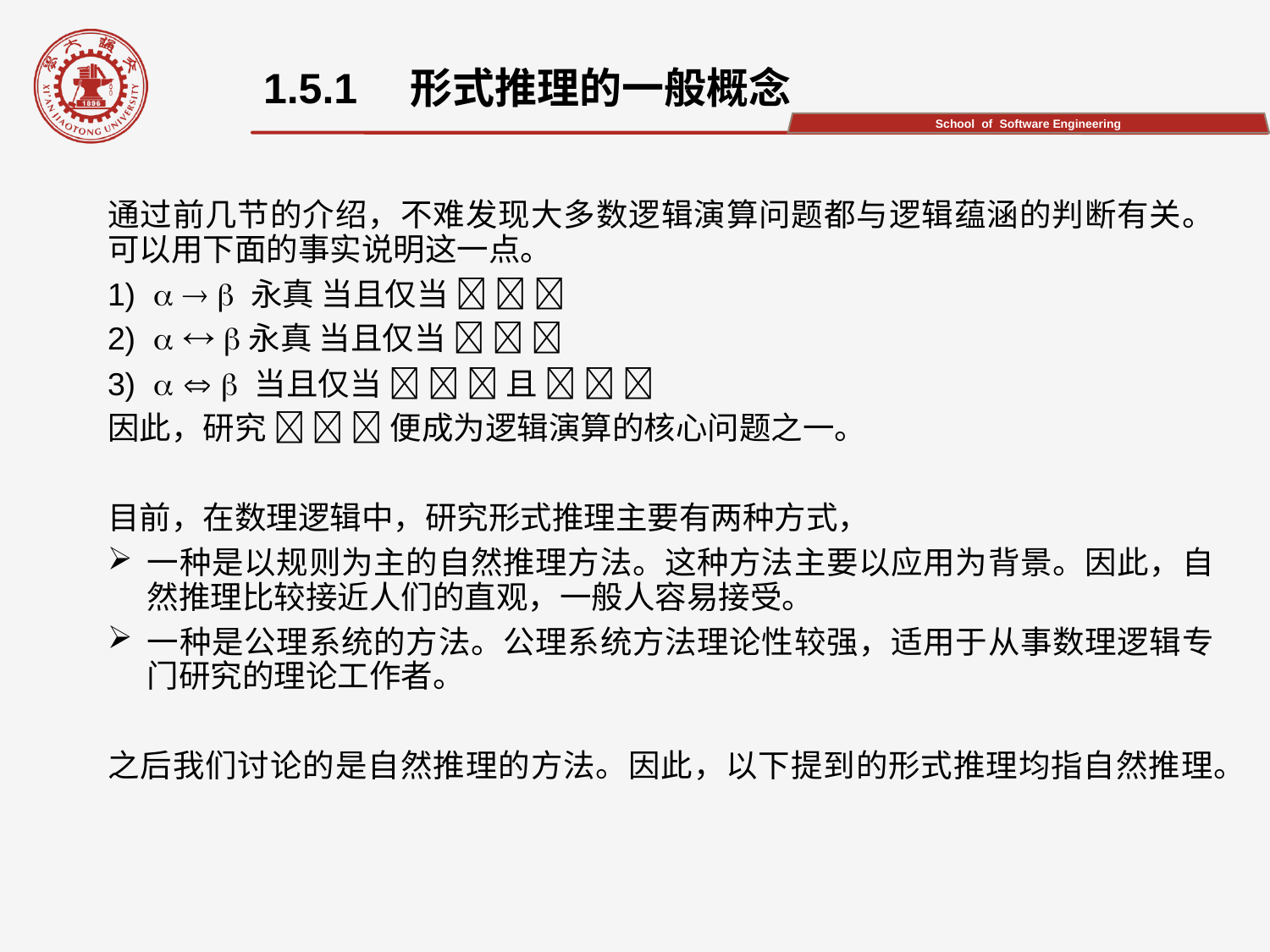

1.5.1　形式推理的一般概念
通过前几节的介绍，不难发现大多数逻辑演算问题都与逻辑蕴涵的判断有关。可以用下面的事实说明这一点。
1)  α → β 永真 当且仅当 α ⇒ β
2)  α ↔ β永真 当且仅当 α ⇔ β
3)  α ⇔ β 当且仅当 α ⇒ β 且 β ⇒ α
因此，研究 α ⇒ β 便成为逻辑演算的核心问题之一。

目前，在数理逻辑中，研究形式推理主要有两种方式，
一种是以规则为主的自然推理方法。这种方法主要以应用为背景。因此，自然推理比较接近人们的直观，一般人容易接受。
一种是公理系统的方法。公理系统方法理论性较强，适用于从事数理逻辑专门研究的理论工作者。

之后我们讨论的是自然推理的方法。因此，以下提到的形式推理均指自然推理。